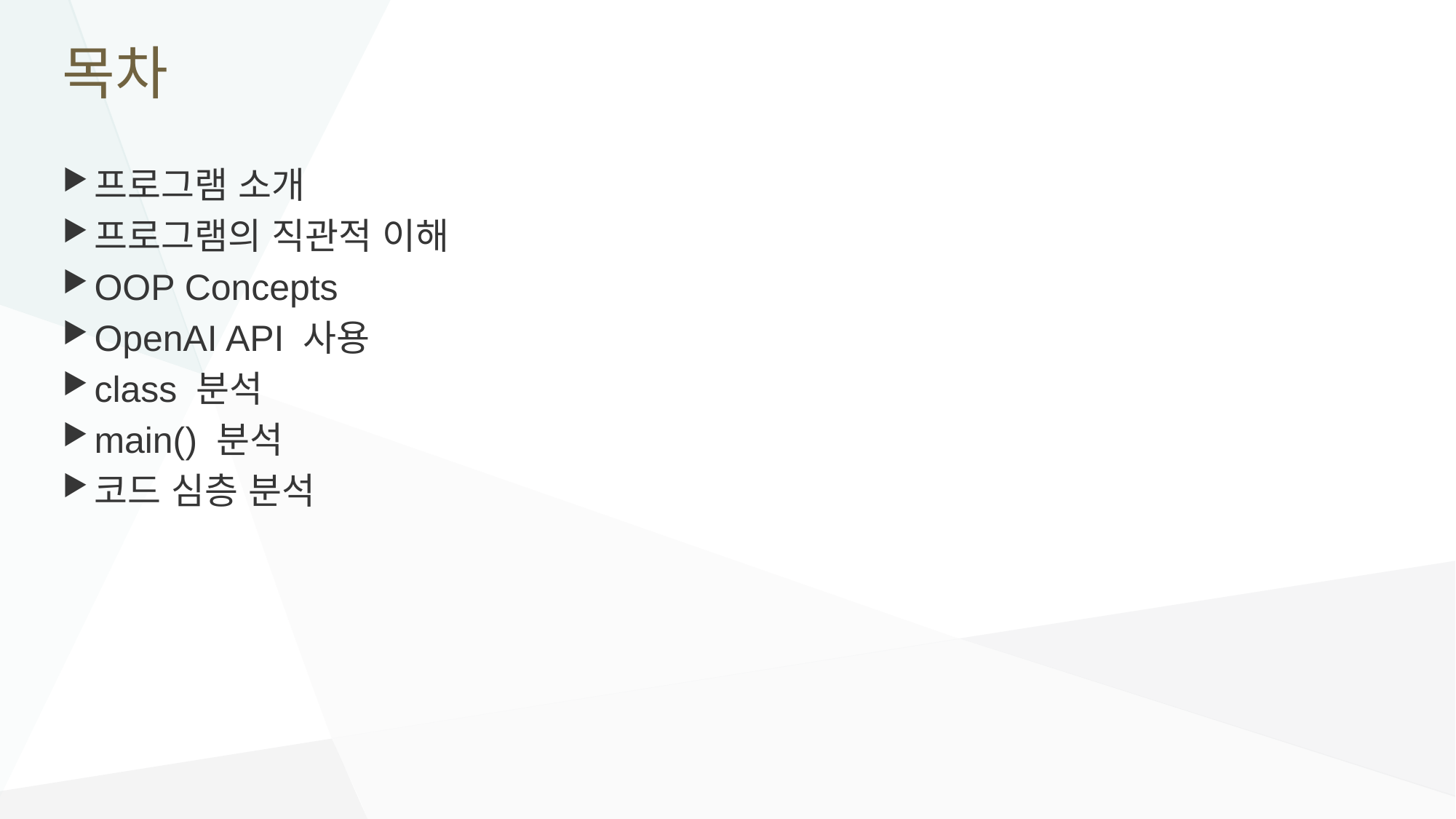

# 목차
프로그램 소개
프로그램의 직관적 이해
OOP Concepts
OpenAI API 사용
class 분석
main() 분석
코드 심층 분석